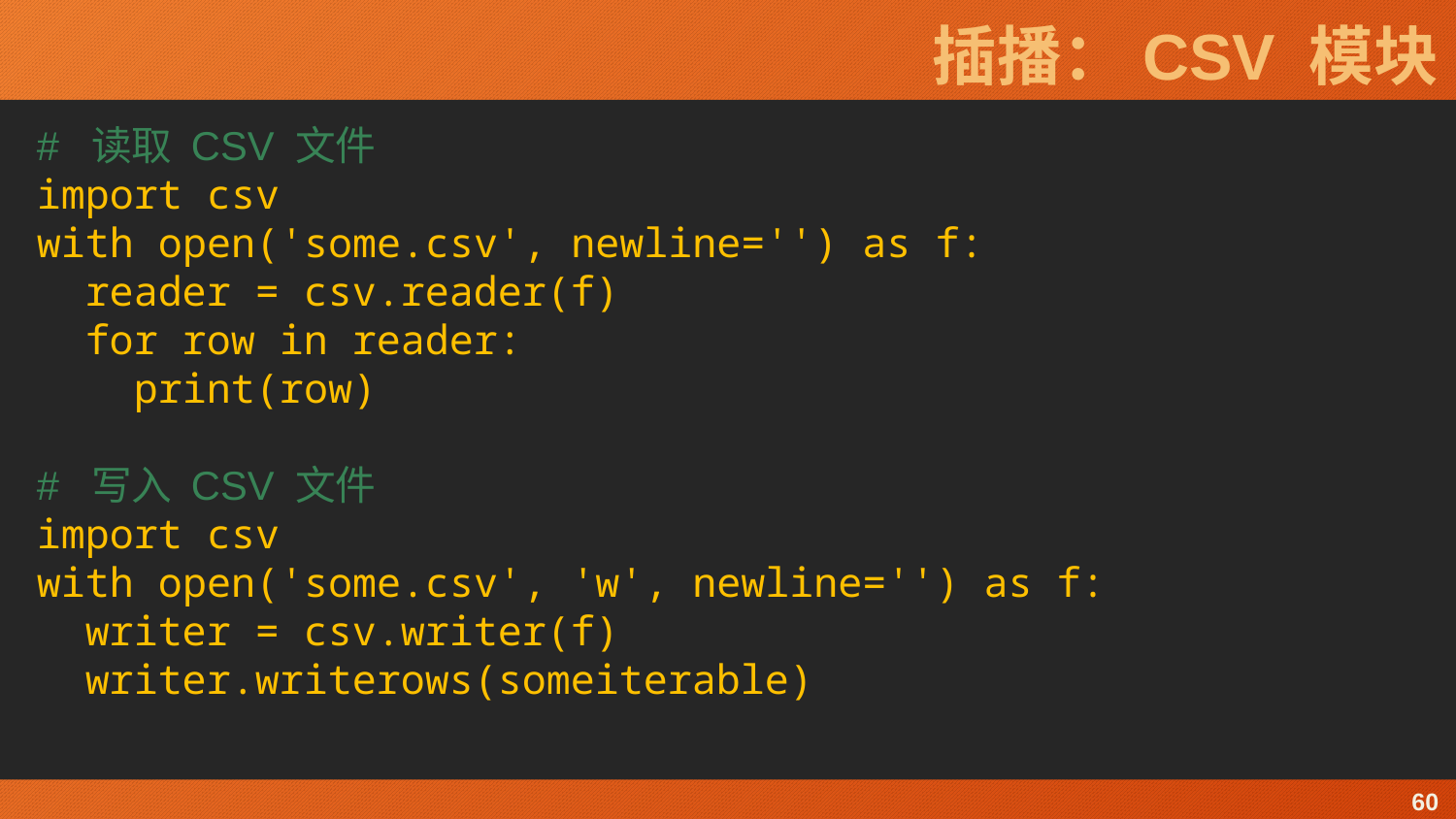

# 插播：CSV 模块
#  读取 CSV 文件
import csv
with open('some.csv', newline='') as f:
  reader = csv.reader(f)
  for row in reader:
    print(row)

#  写入 CSV 文件
import csv
with open('some.csv', 'w', newline='') as f:
  writer = csv.writer(f)
  writer.writerows(someiterable)

60